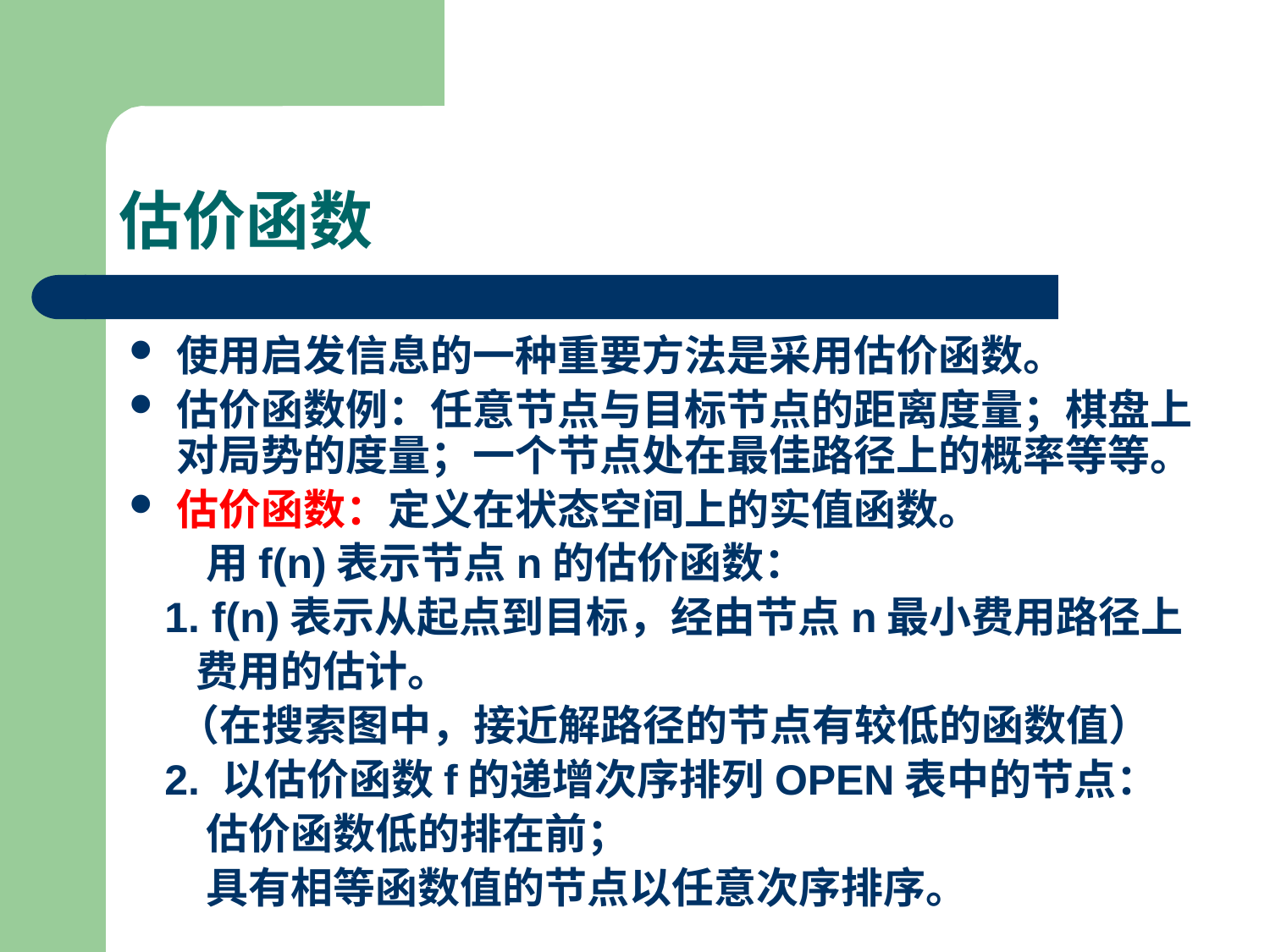

# 估价函数
使用启发信息的一种重要方法是采用估价函数。
估价函数例：任意节点与目标节点的距离度量；棋盘上对局势的度量；一个节点处在最佳路径上的概率等等。
估价函数：定义在状态空间上的实值函数。
       用f(n)表示节点n的估价函数：
   1. f(n)表示从起点到目标，经由节点n最小费用路径上
      费用的估计。
    （在搜索图中，接近解路径的节点有较低的函数值）
   2. 以估价函数f的递增次序排列OPEN表中的节点：
       估价函数低的排在前；
       具有相等函数值的节点以任意次序排序。
34